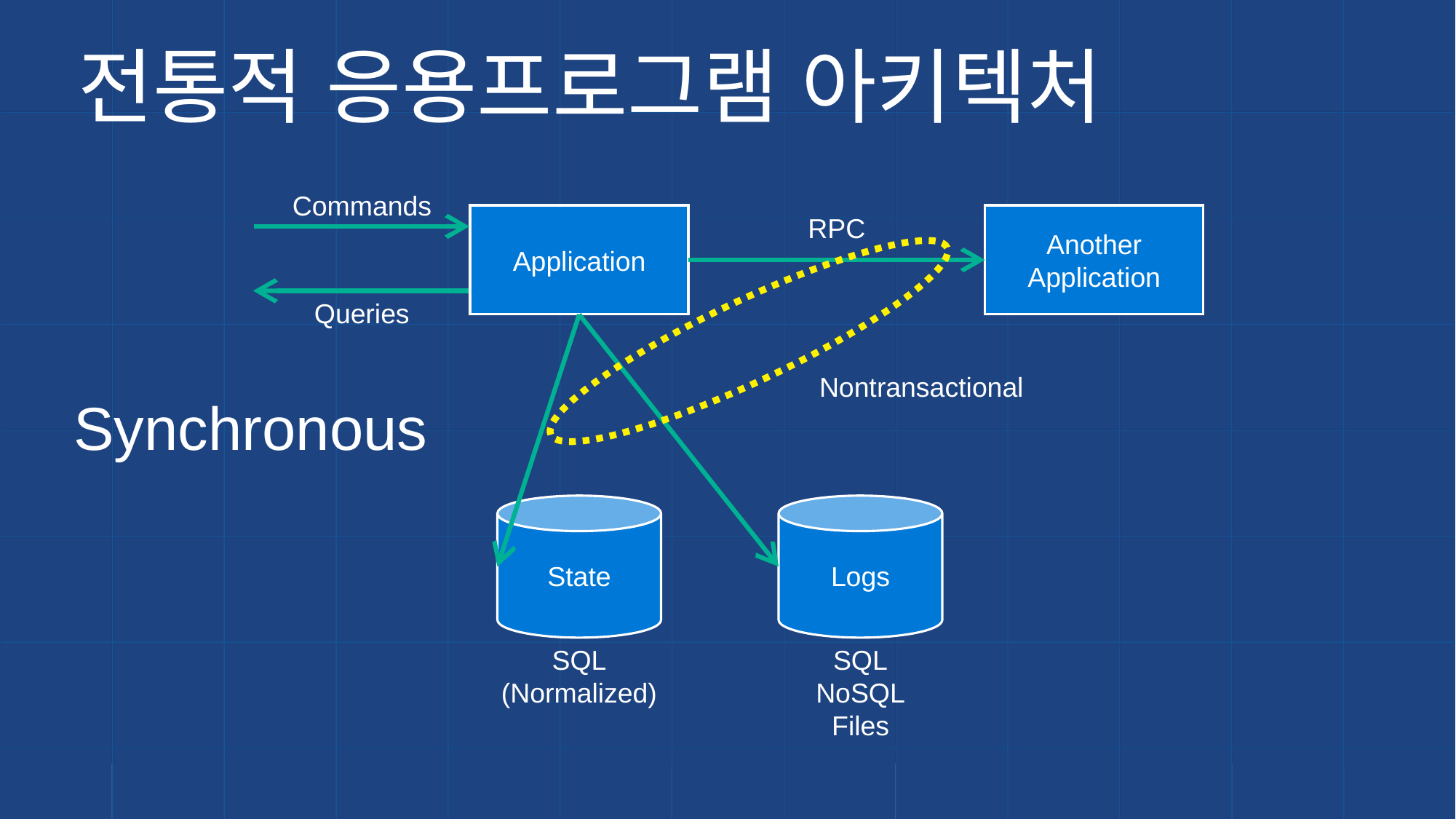

# 전통적 응용프로그램 아키텍처
Commands
Application
RPC
Another
Application
Queries

Nontransactional
Synchronous
State
Logs
SQL
(Normalized)
SQL
NoSQL
Files